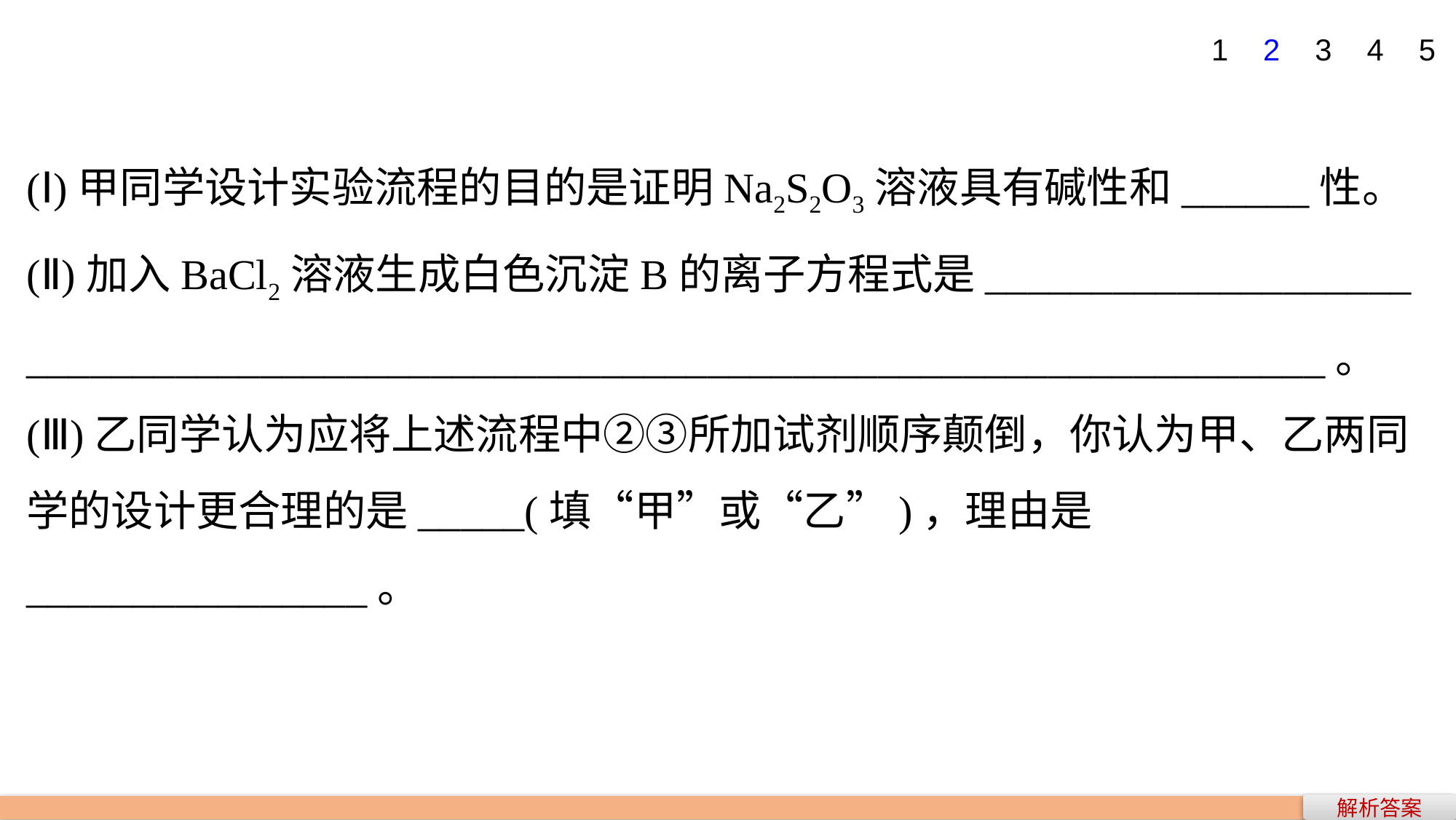

1
2
3
4
5
(Ⅰ)甲同学设计实验流程的目的是证明Na2S2O3溶液具有碱性和______性。
(Ⅱ)加入BaCl2溶液生成白色沉淀B的离子方程式是____________________
_____________________________________________________________。
(Ⅲ)乙同学认为应将上述流程中②③所加试剂顺序颠倒，你认为甲、乙两同学的设计更合理的是_____(填“甲”或“乙”)，理由是________________。
解析答案